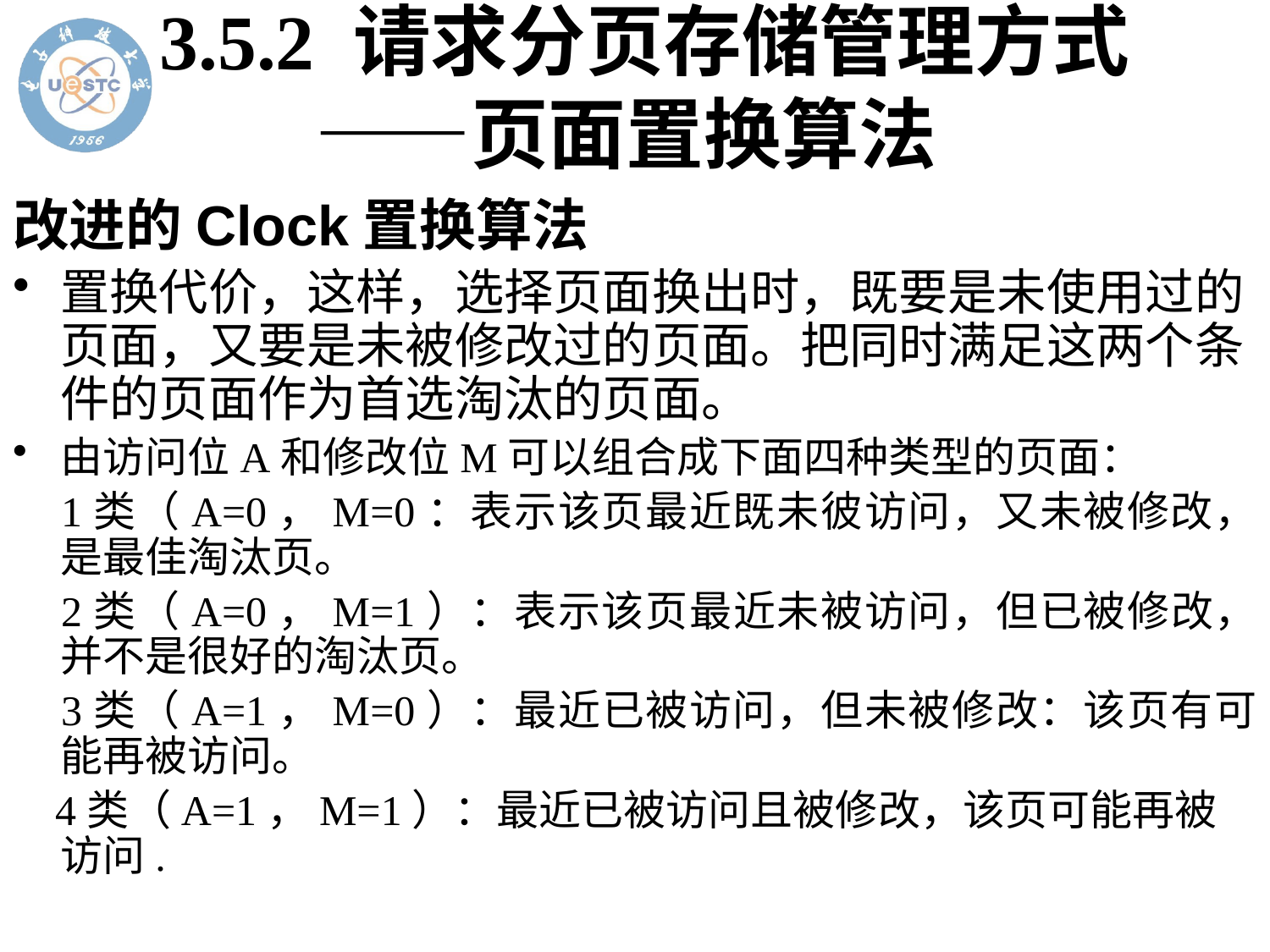

# 3.5.2 请求分页存储管理方式 ——页面置换算法
改进的Clock置换算法
置换代价，这样，选择页面换出时，既要是未使用过的页面，又要是未被修改过的页面。把同时满足这两个条件的页面作为首选淘汰的页面。
由访问位A和修改位M可以组合成下面四种类型的页面：
    1类（A=0，M=0：表示该页最近既未彼访问，又未被修改，是最佳淘汰页。
    2类（A=0，M=1）：表示该页最近未被访问，但已被修改，并不是很好的淘汰页。
    3类（A=1，M=0）：最近已被访问，但未被修改：该页有可能再被访问。
    4类（A=1，M=1）：最近已被访问且被修改，该页可能再被访问.